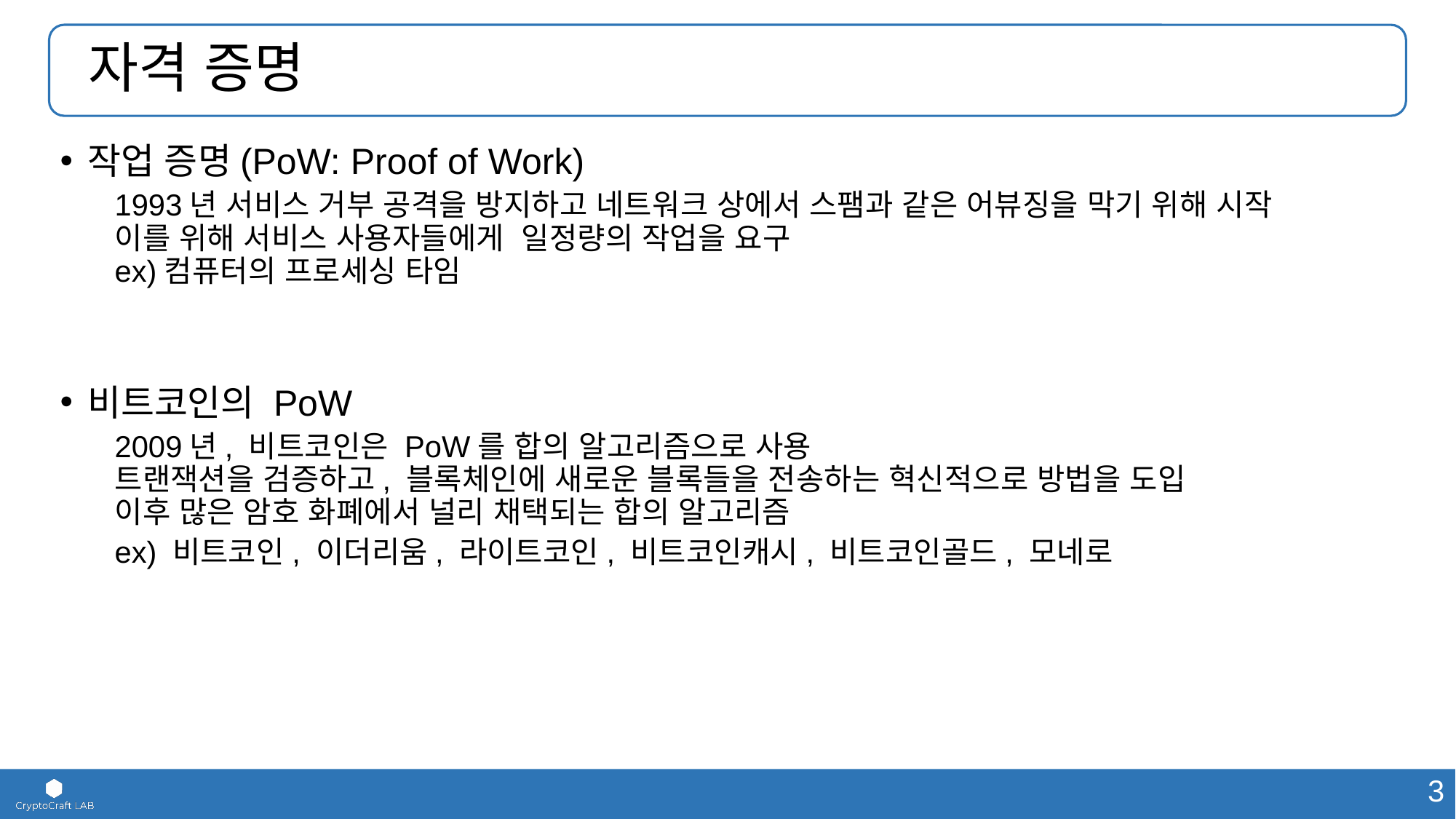

# 자격 증명
작업 증명(PoW: Proof of Work)
1993년 서비스 거부 공격을 방지하고 네트워크 상에서 스팸과 같은 어뷰징을 막기 위해 시작
이를 위해 서비스 사용자들에게  일정량의 작업을 요구
ex)컴퓨터의 프로세싱 타임

비트코인의 PoW
2009년, 비트코인은 PoW를 합의 알고리즘으로 사용
트랜잭션을 검증하고, 블록체인에 새로운 블록들을 전송하는 혁신적으로 방법을 도입
이후 많은 암호 화폐에서 널리 채택되는 합의 알고리즘
ex) 비트코인, 이더리움, 라이트코인, 비트코인캐시, 비트코인골드, 모네로